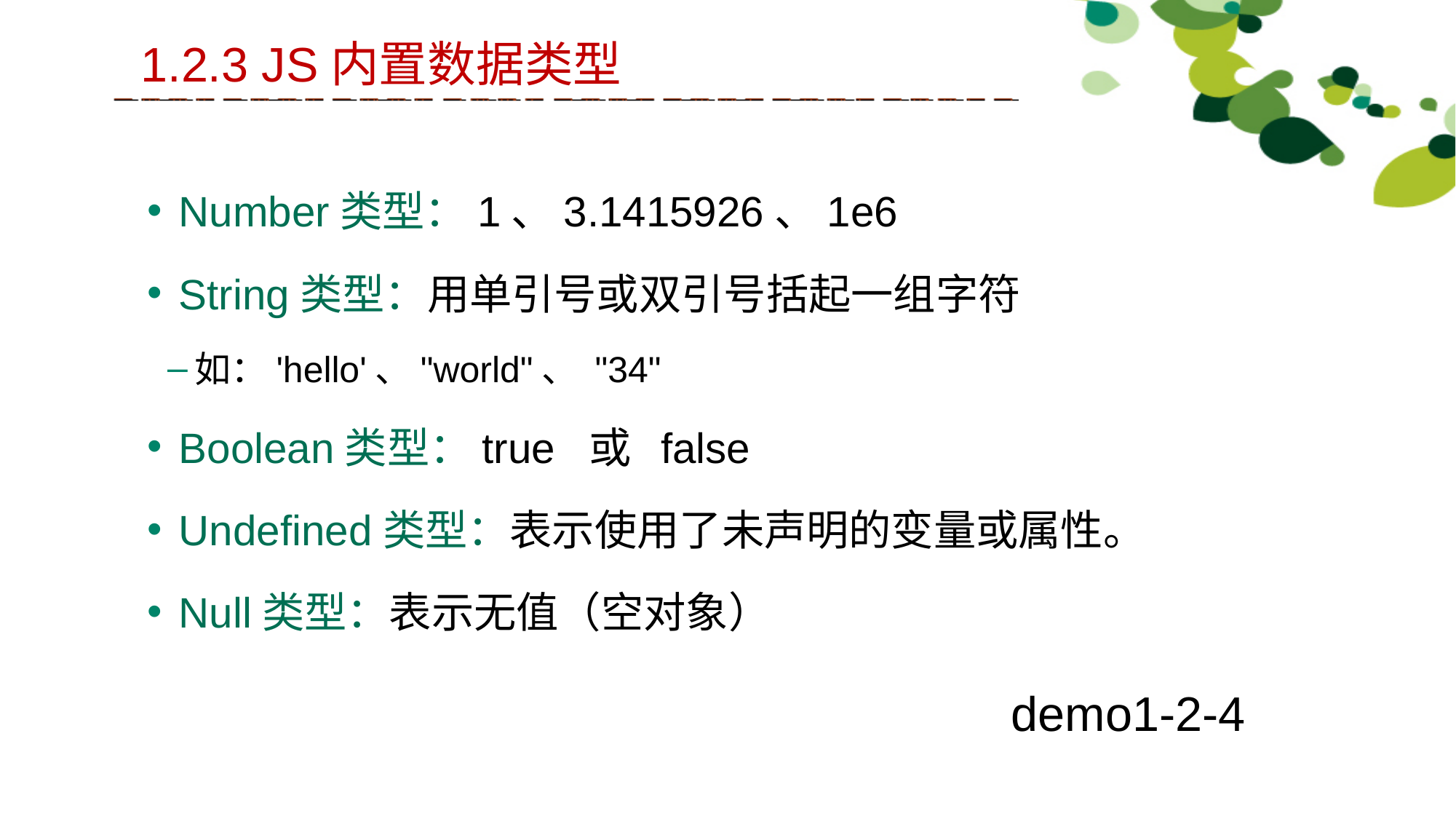

1.2.3 JS内置数据类型
 Number类型：1、3.1415926、1e6
 String类型：用单引号或双引号括起一组字符
如：'hello'、"world"、 "34"
 Boolean类型：true  或  false
 Undefined类型：表示使用了未声明的变量或属性。
 Null类型：表示无值（空对象）
demo1-2-4